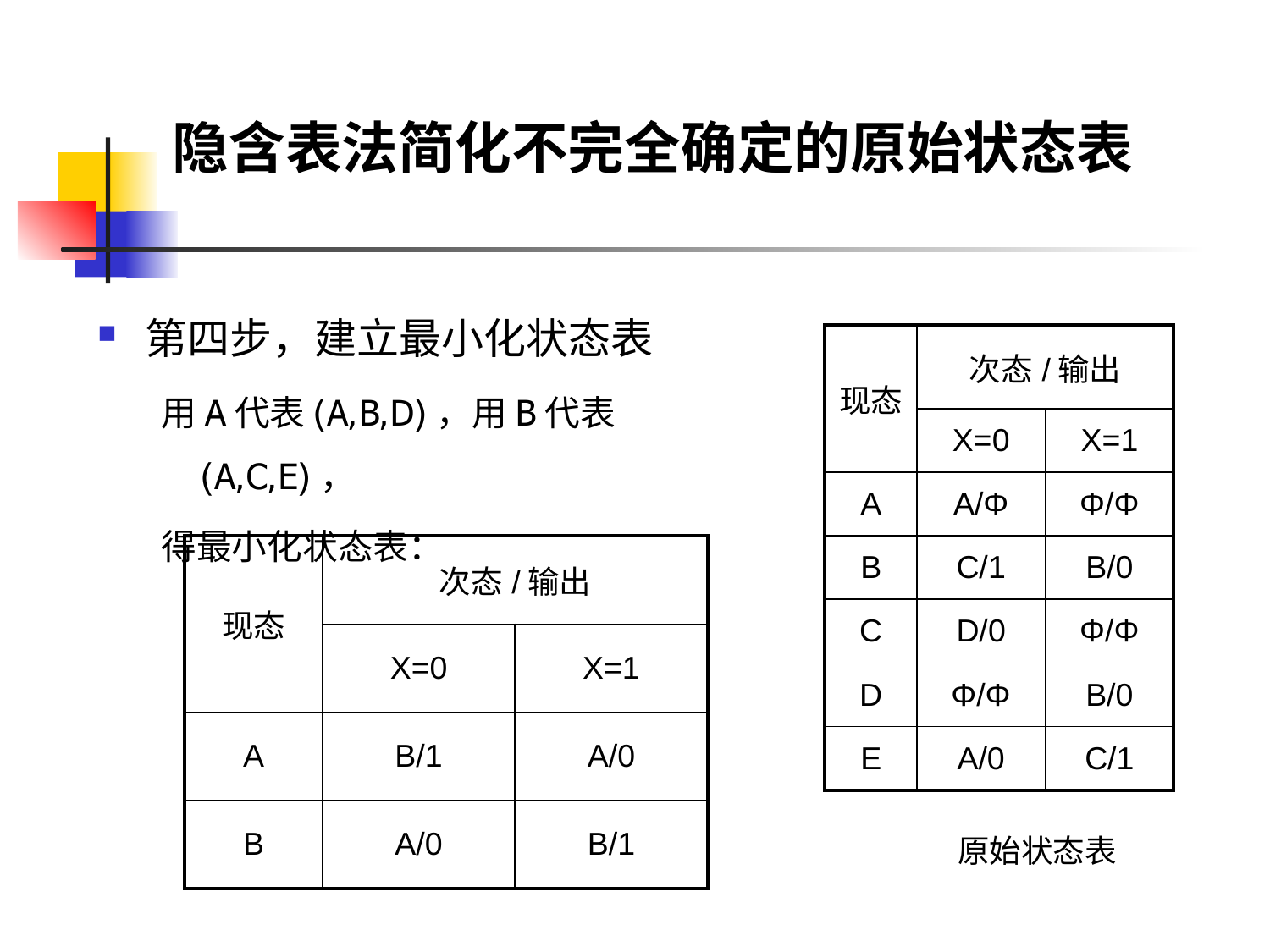

# 隐含表法简化不完全确定的原始状态表
第四步，建立最小化状态表
用A代表(A,B,D)，用B代表(A,C,E)，
得最小化状态表：
| 现态 | 次态/输出 |  |
| --- | --- | --- |
|  | X=0 | X=1 |
| A | A/Φ | Φ/Φ |
| B | C/1 | B/0 |
| C | D/0 | Φ/Φ |
| D | Φ/Φ | B/0 |
| E | A/0 | C/1 |
| 现态 | 次态/输出 |  |
| --- | --- | --- |
|  | X=0 | X=1 |
| A | B/1 | A/0 |
| B | A/0 | B/1 |
原始状态表